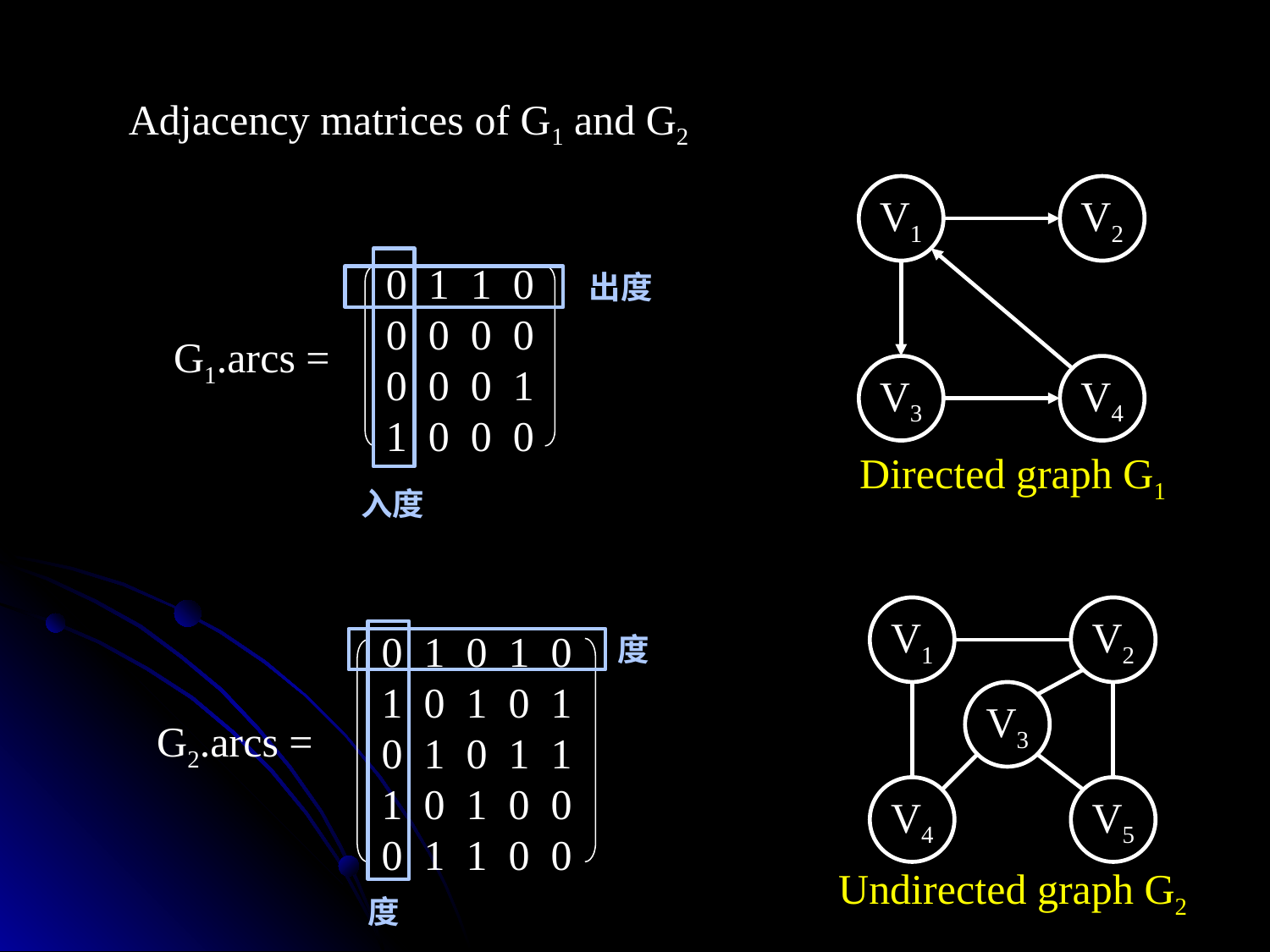

Adjacency matrices of G1 and G2
V1
V2
V3
V4
Directed graph G1
0  1  1  0
0  0  0  0
0  0  0  1
1  0  0  0

G1.arcs =
出度

入度
V1
V2
V3
V4
V5
Undirected graph G2
0  1  0  1  0
1  0  1  0  1
0  1  0  1  1
1  0  1  0  0
0  1  1  0  0

G2.arcs =
度

度